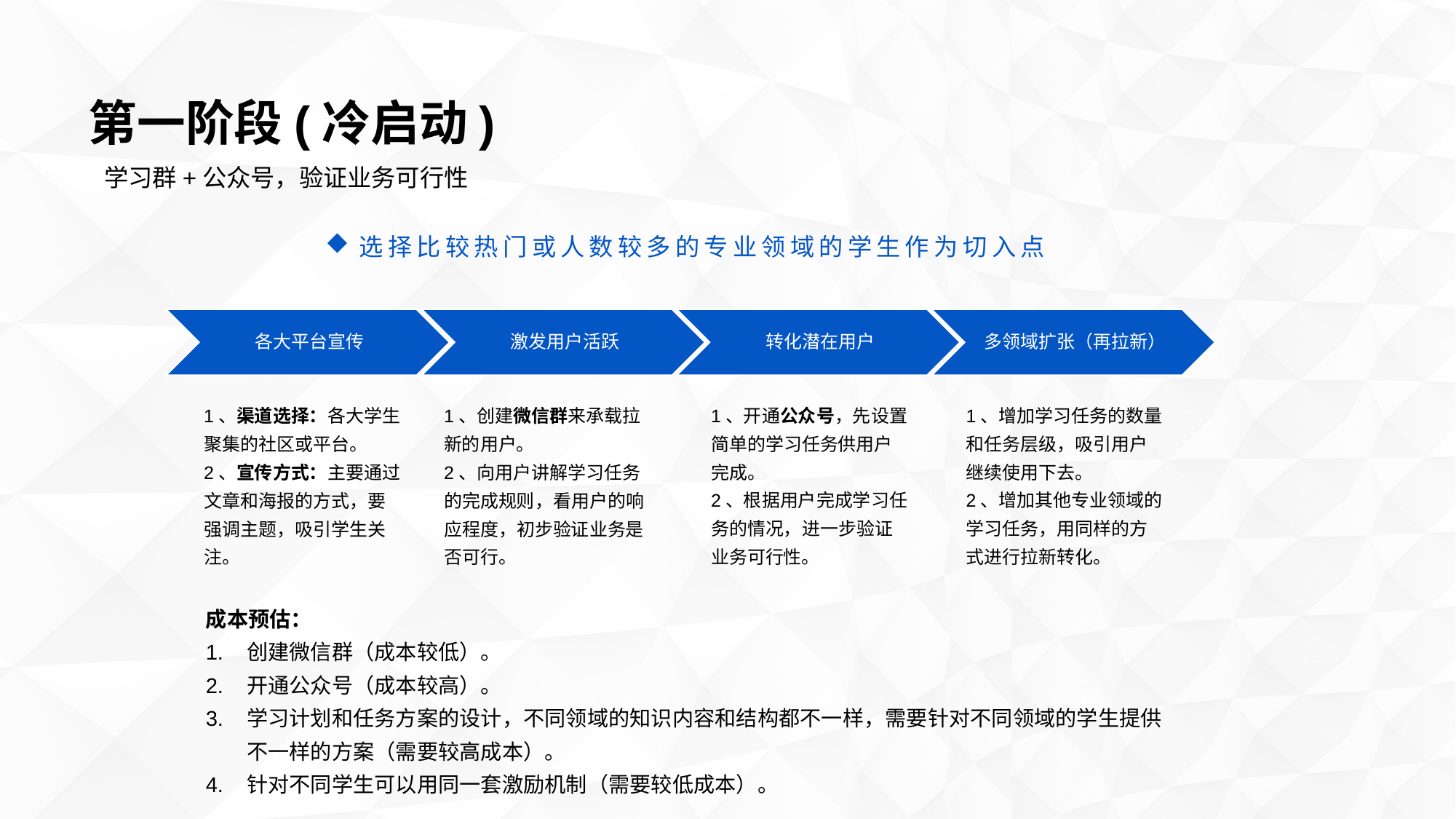

第一阶段(冷启动)
学习群+公众号，验证业务可行性
选择比较热门或人数较多的专业领域的学生作为切入点
各大平台宣传
激发用户活跃
转化潜在用户
多领域扩张（再拉新）
1、开通公众号，先设置简单的学习任务供用户完成。
2、根据用户完成学习任务的情况，进一步验证业务可行性。
1、增加学习任务的数量和任务层级，吸引用户继续使用下去。
2、增加其他专业领域的学习任务，用同样的方式进行拉新转化。
1、渠道选择：各大学生聚集的社区或平台。
2、宣传方式：主要通过文章和海报的方式，要强调主题，吸引学生关注。
1、创建微信群来承载拉新的用户。
2、向用户讲解学习任务的完成规则，看用户的响应程度，初步验证业务是否可行。
成本预估：
创建微信群（成本较低）。
开通公众号（成本较高）。
学习计划和任务方案的设计，不同领域的知识内容和结构都不一样，需要针对不同领域的学生提供不一样的方案（需要较高成本）。
针对不同学生可以用同一套激励机制（需要较低成本）。